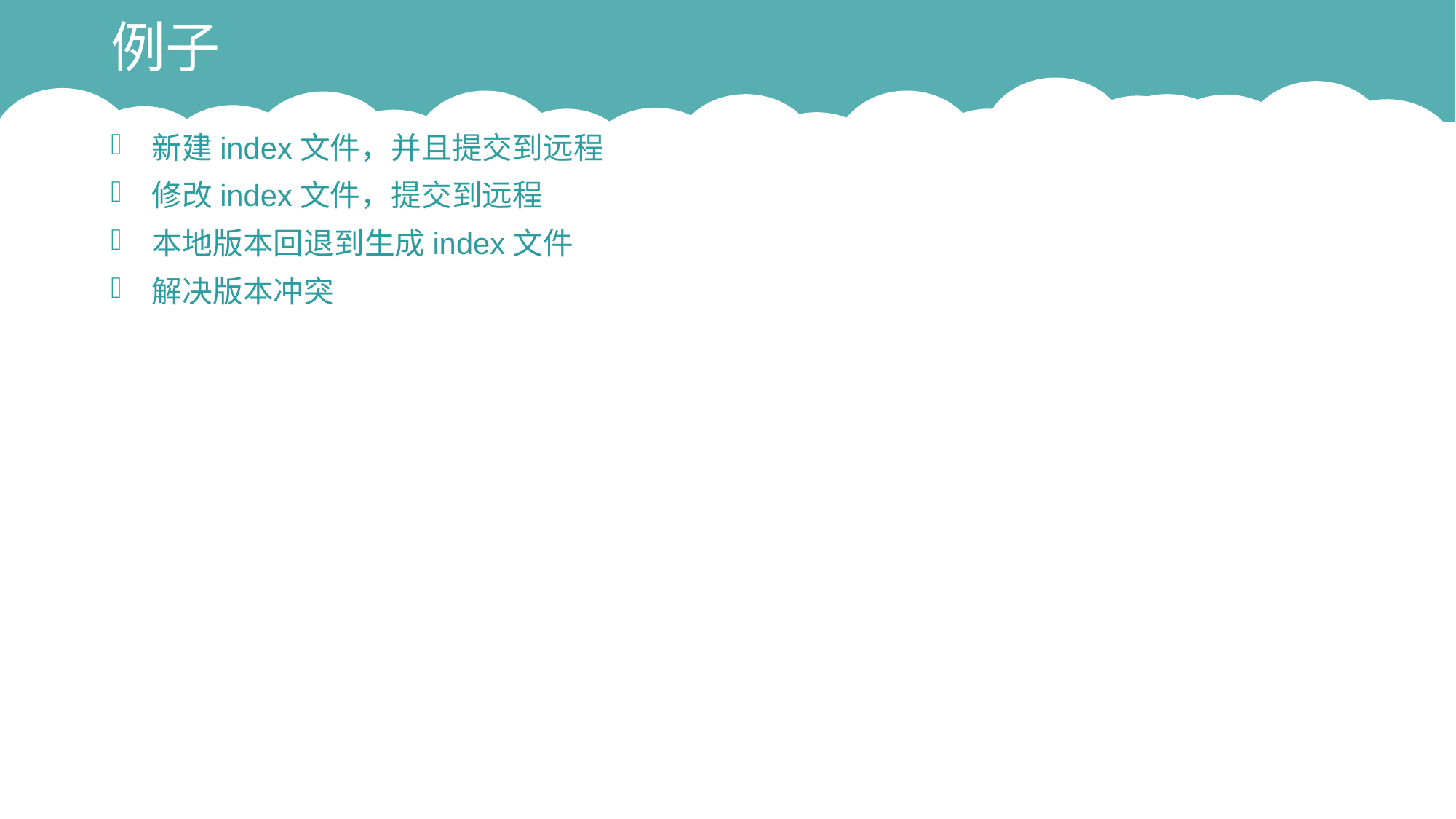

# 例子
新建index文件，并且提交到远程
修改index文件，提交到远程
本地版本回退到生成index文件
解决版本冲突